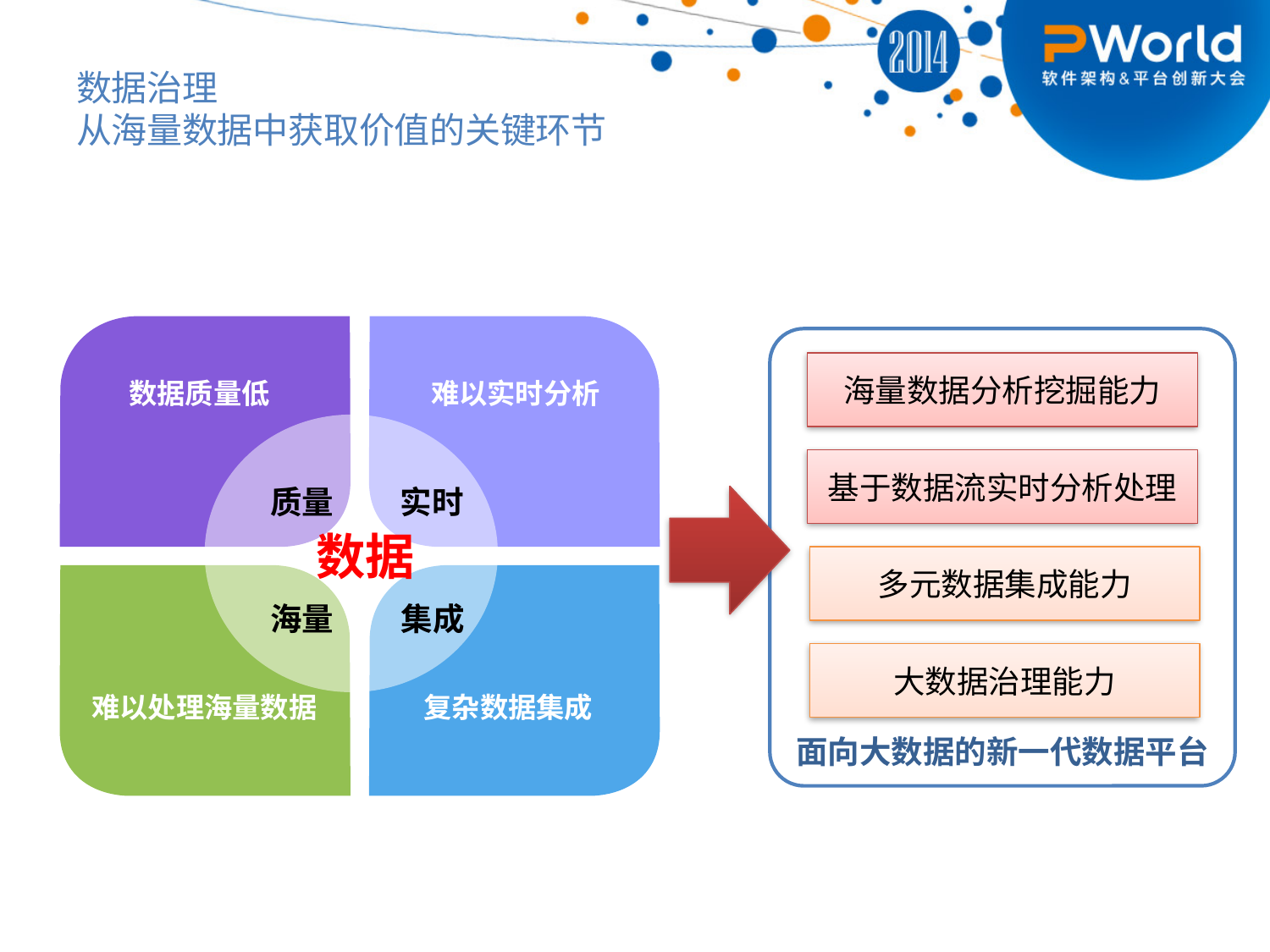

# 数据治理 从海量数据中获取价值的关键环节

数据质量低
难以实时分析

质量
实时

海量
集成
难以处理海量数据
复杂数据集成
面向大数据的新一代数据平台
海量数据分析挖掘能力
基于数据流实时分析处理

数据
多元数据集成能力
大数据治理能力